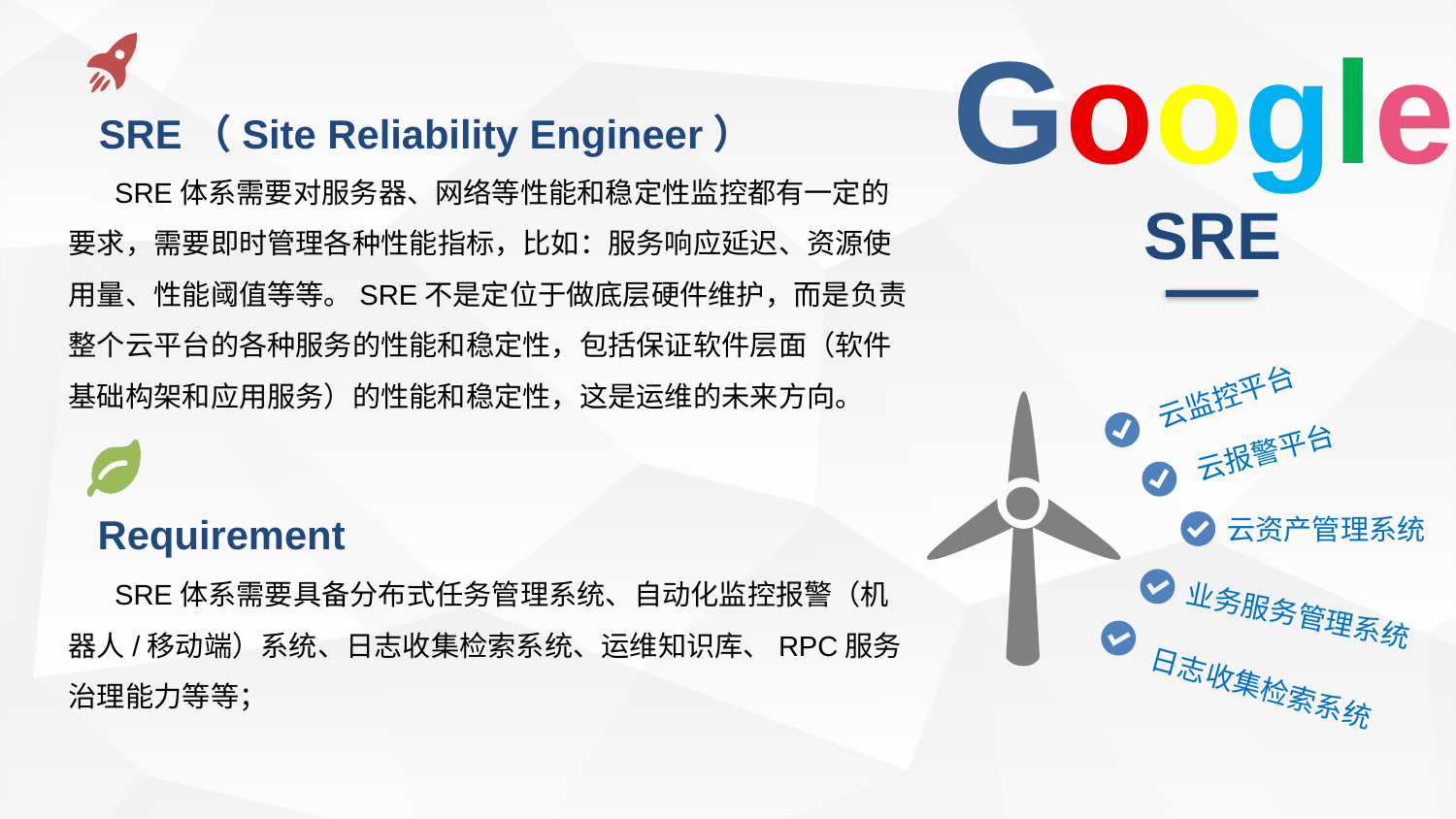

Google
SRE

SRE（Site Reliability Engineer）
SRE体系需要对服务器、网络等性能和稳定性监控都有一定的要求，需要即时管理各种性能指标，比如：服务响应延迟、资源使用量、性能阈值等等。SRE不是定位于做底层硬件维护，而是负责整个云平台的各种服务的性能和稳定性，包括保证软件层面（软件基础构架和应用服务）的性能和稳定性，这是运维的未来方向。

云监控平台

云报警平台

云资产管理系统

Requirement
SRE体系需要具备分布式任务管理系统、自动化监控报警（机器人/移动端）系统、日志收集检索系统、运维知识库、RPC服务治理能力等等；
业务服务管理系统

日志收集检索系统